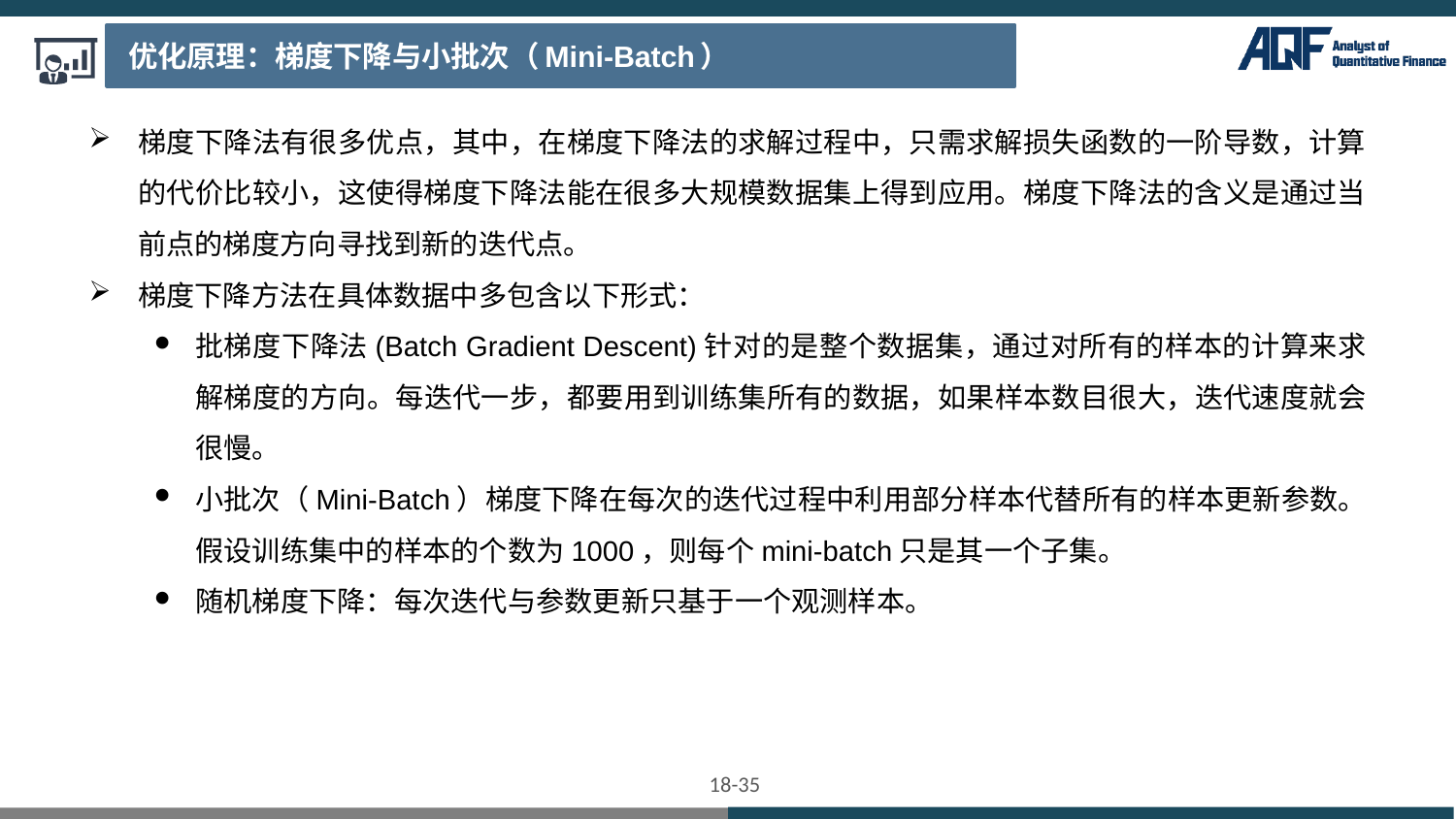

优化原理：梯度下降与小批次（Mini-Batch）
梯度下降法有很多优点，其中，在梯度下降法的求解过程中，只需求解损失函数的一阶导数，计算的代价比较小，这使得梯度下降法能在很多大规模数据集上得到应用。梯度下降法的含义是通过当前点的梯度方向寻找到新的迭代点。
梯度下降方法在具体数据中多包含以下形式：
批梯度下降法(Batch Gradient Descent)针对的是整个数据集，通过对所有的样本的计算来求解梯度的方向。每迭代一步，都要用到训练集所有的数据，如果样本数目很大，迭代速度就会很慢。
小批次（Mini-Batch）梯度下降在每次的迭代过程中利用部分样本代替所有的样本更新参数。假设训练集中的样本的个数为1000，则每个mini-batch只是其一个子集。
随机梯度下降：每次迭代与参数更新只基于一个观测样本。